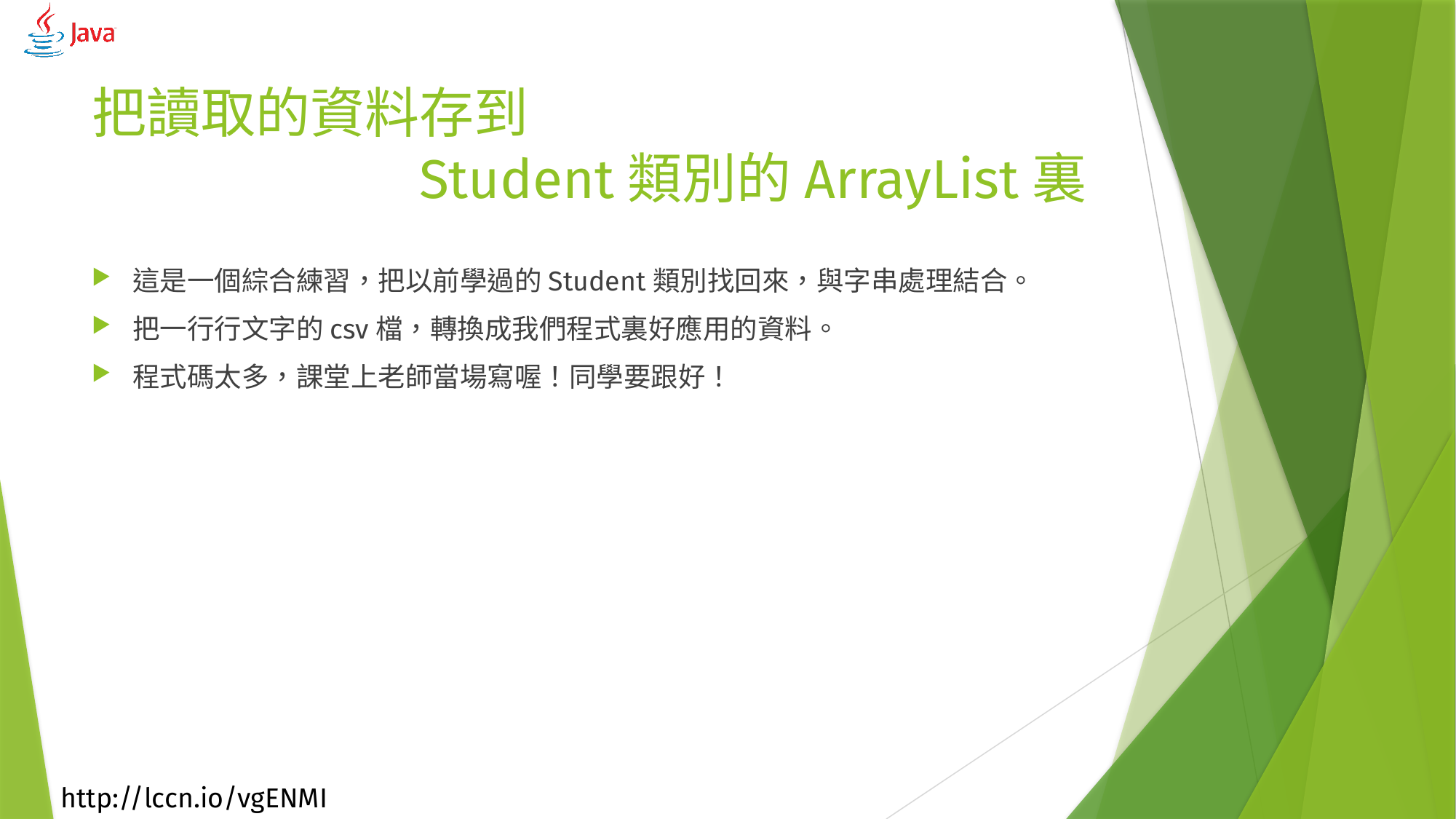

# 把讀取的資料存到 Student類別的ArrayList裏
這是一個綜合練習，把以前學過的Student類別找回來，與字串處理結合。
把一行行文字的csv檔，轉換成我們程式裏好應用的資料。
程式碼太多，課堂上老師當場寫喔！同學要跟好！